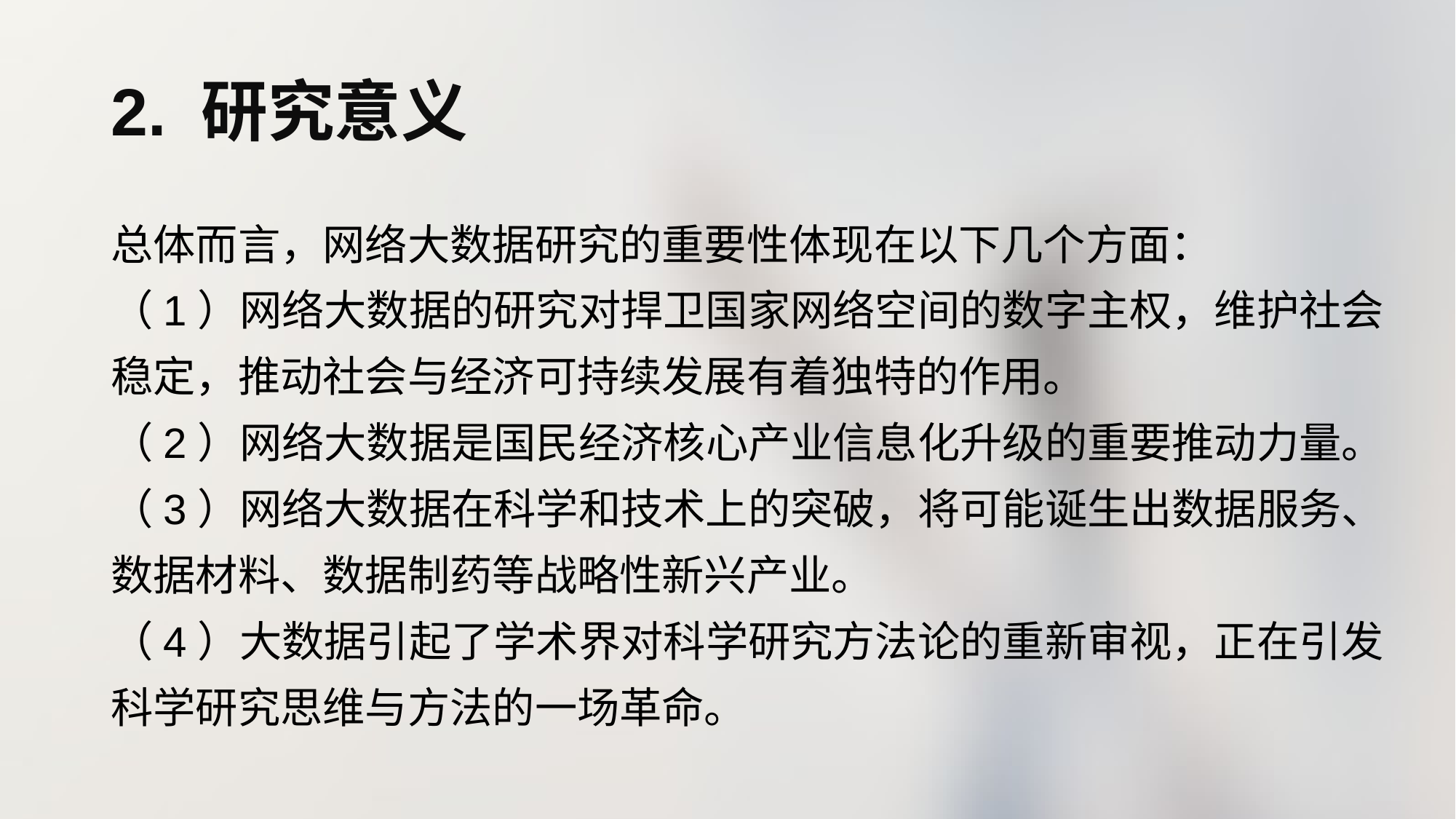

2. 研究意义
总体而言，网络大数据研究的重要性体现在以下几个方面：
（1）网络大数据的研究对捍卫国家网络空间的数字主权，维护社会稳定，推动社会与经济可持续发展有着独特的作用。
（2）网络大数据是国民经济核心产业信息化升级的重要推动力量。
（3）网络大数据在科学和技术上的突破，将可能诞生出数据服务、数据材料、数据制药等战略性新兴产业。
（4）大数据引起了学术界对科学研究方法论的重新审视，正在引发科学研究思维与方法的一场革命。